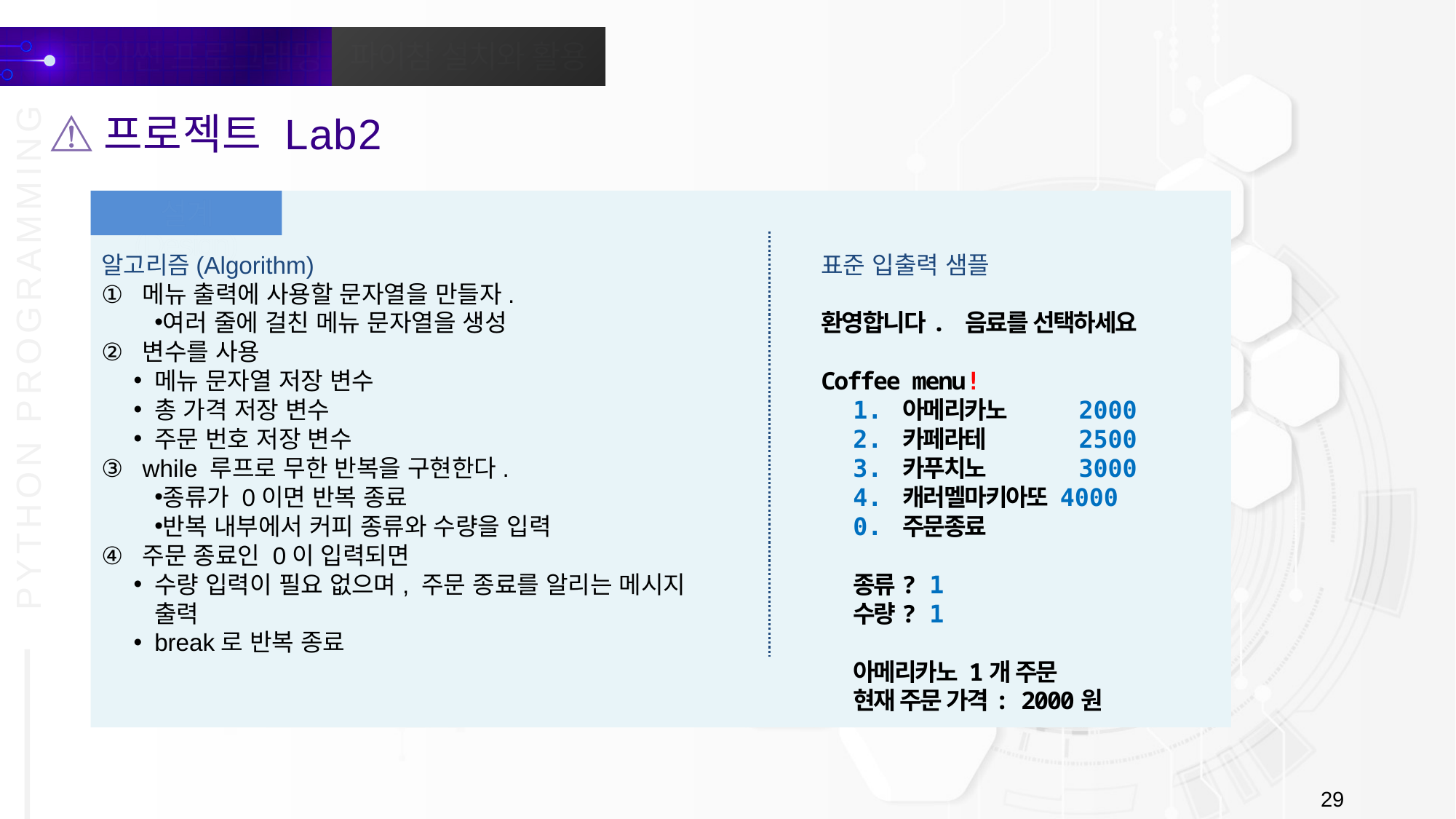

프로젝트 Lab2

설계 (Design)
알고리즘(Algorithm)
메뉴 출력에 사용할 문자열을 만들자.
여러 줄에 걸친 메뉴 문자열을 생성
변수를 사용
메뉴 문자열 저장 변수
총 가격 저장 변수
주문 번호 저장 변수
while 루프로 무한 반복을 구현한다.
종류가 0이면 반복 종료
반복 내부에서 커피 종류와 수량을 입력
주문 종료인 0이 입력되면
수량 입력이 필요 없으며, 주문 종료를 알리는 메시지 출력
break로 반복 종료
표준 입출력 샘플

환영합니다. 음료를 선택하세요

Coffee menu!
1. 아메리카노 	     2000
2. 카페라테 	     2500
3. 카푸치노 	     3000
4. 캐러멜마키아또 4000
0. 주문종료

종류? 1
수량? 1

아메리카노 1개 주문
현재 주문 가격: 2000원
29